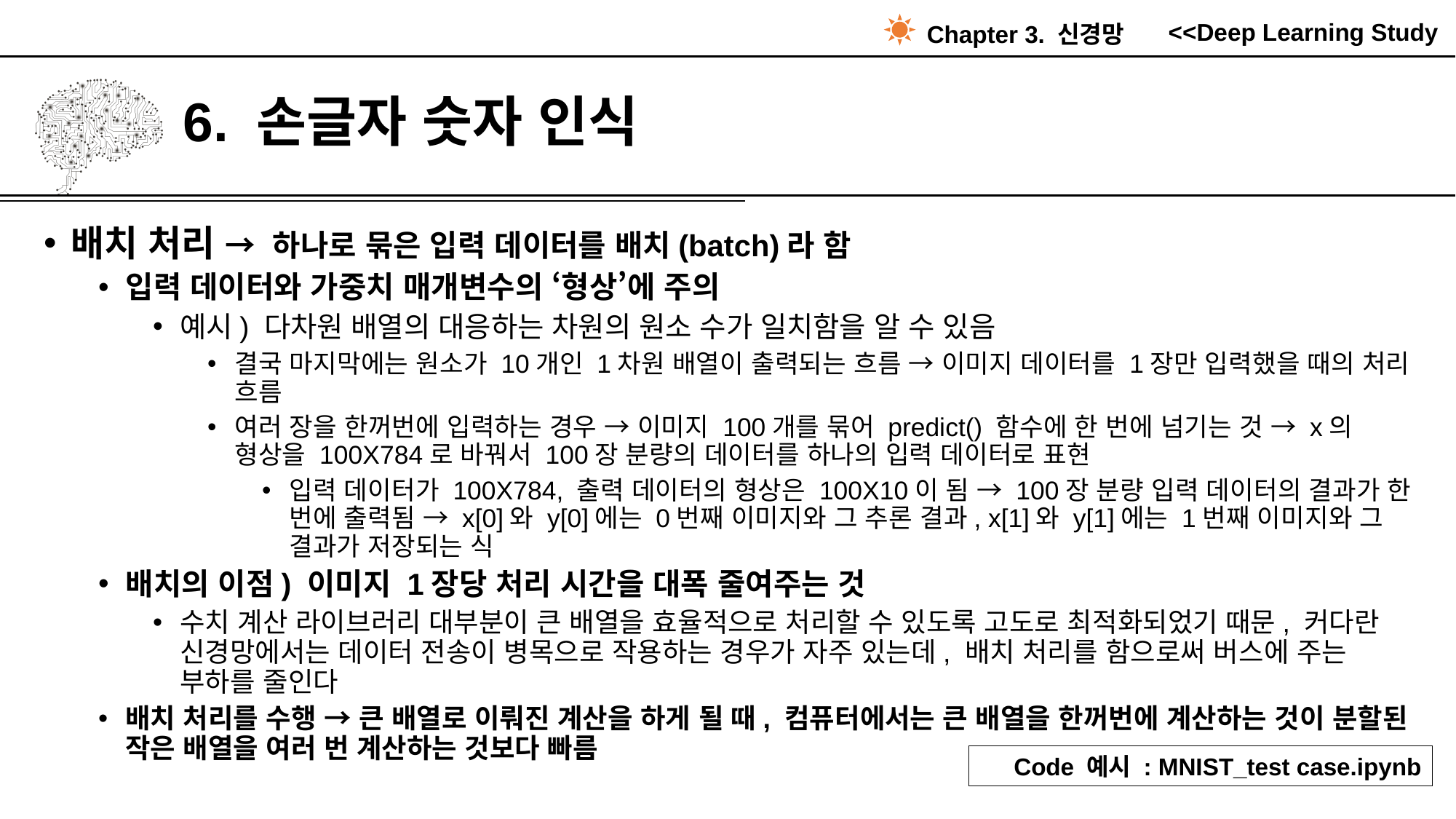

Chapter 3. 신경망

# 6. 손글자 숫자 인식
배치 처리 →  하나로 묶은 입력 데이터를 배치(batch)라 함
입력 데이터와 가중치 매개변수의 ‘형상’에 주의
예시) 다차원 배열의 대응하는 차원의 원소 수가 일치함을 알 수 있음
결국 마지막에는 원소가 10개인 1차원 배열이 출력되는 흐름 → 이미지 데이터를 1장만 입력했을 때의 처리 흐름
여러 장을 한꺼번에 입력하는 경우 → 이미지 100개를 묶어 predict() 함수에 한 번에 넘기는 것 → x의 형상을 100X784로 바꿔서 100장 분량의 데이터를 하나의 입력 데이터로 표현
입력 데이터가 100X784, 출력 데이터의 형상은 100X10이 됨 → 100장 분량 입력 데이터의 결과가 한 번에 출력됨 → x[0]와 y[0]에는 0번째 이미지와 그 추론 결과, x[1]와 y[1]에는 1번째 이미지와 그 결과가 저장되는 식
배치의 이점) 이미지 1장당 처리 시간을 대폭 줄여주는 것
수치 계산 라이브러리 대부분이 큰 배열을 효율적으로 처리할 수 있도록 고도로 최적화되었기 때문, 커다란 신경망에서는 데이터 전송이 병목으로 작용하는 경우가 자주 있는데, 배치 처리를 함으로써 버스에 주는 부하를 줄인다
배치 처리를 수행 → 큰 배열로 이뤄진 계산을 하게 될 때, 컴퓨터에서는 큰 배열을 한꺼번에 계산하는 것이 분할된 작은 배열을 여러 번 계산하는 것보다 빠름

Code 예시 : MNIST_test case.ipynb